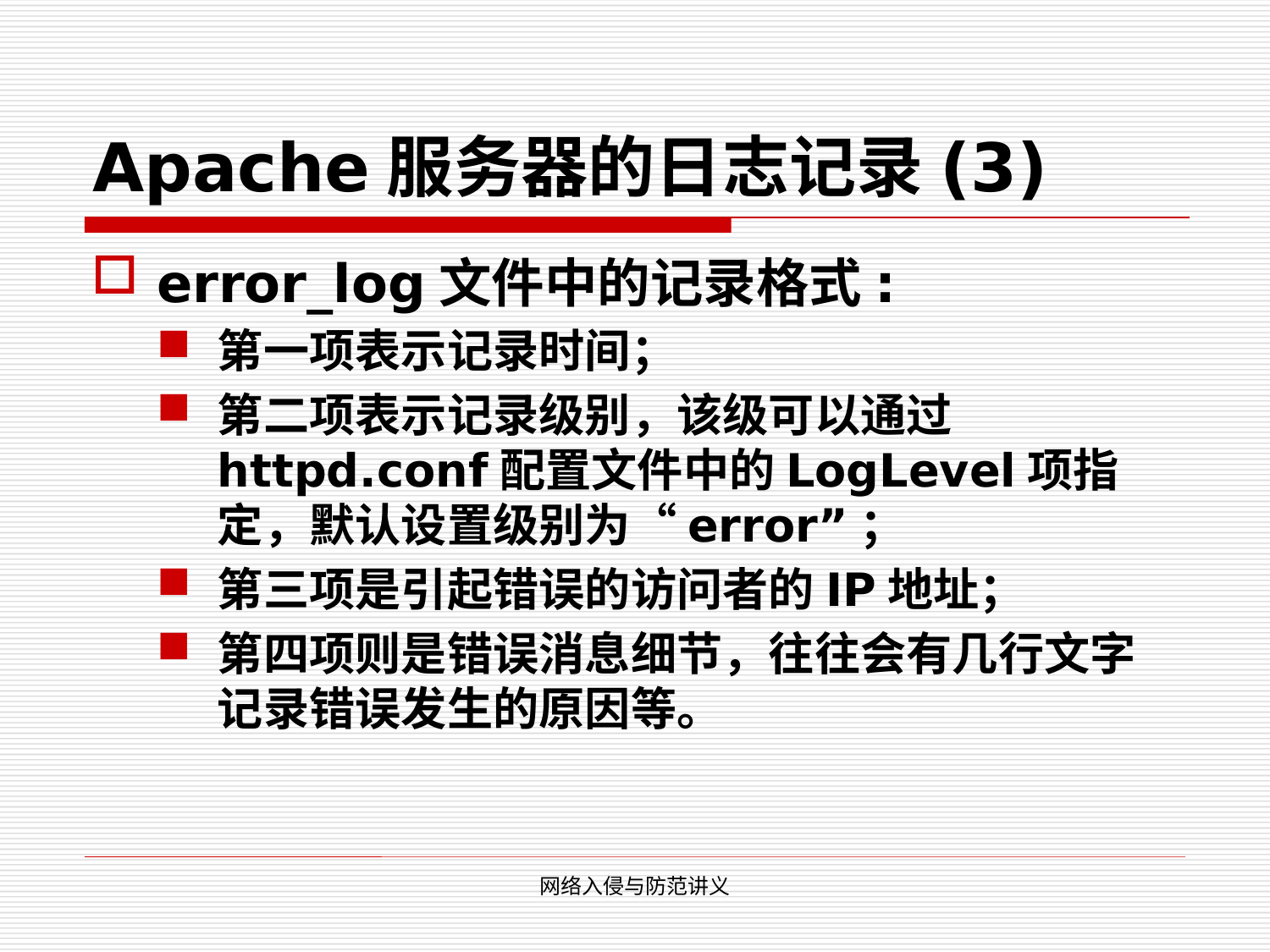

# Apache服务器的日志记录(3)
error_log文件中的记录格式:
第一项表示记录时间；
第二项表示记录级别，该级可以通过httpd.conf配置文件中的LogLevel项指定，默认设置级别为“error”；
第三项是引起错误的访问者的IP地址；
第四项则是错误消息细节，往往会有几行文字记录错误发生的原因等。
网络入侵与防范讲义
168